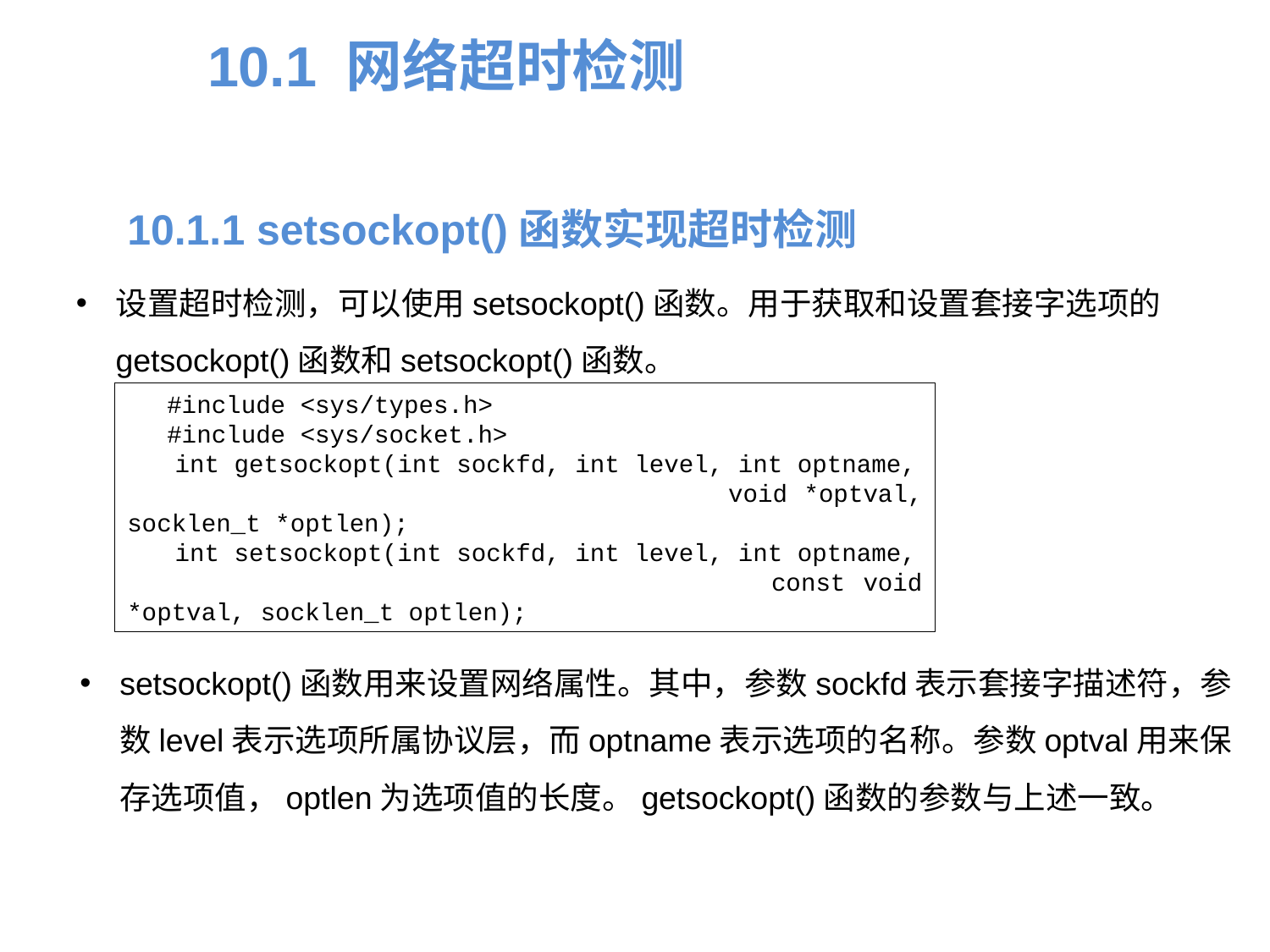

10.1 网络超时检测
10.1.1 setsockopt()函数实现超时检测
设置超时检测，可以使用setsockopt()函数。用于获取和设置套接字选项的getsockopt()函数和setsockopt()函数。
#include <sys/types.h>
#include <sys/socket.h>
int getsockopt(int sockfd, int level, int optname,
                                  void *optval, socklen_t *optlen);
int setsockopt(int sockfd, int level, int optname,
                                  const void *optval, socklen_t optlen);
setsockopt()函数用来设置网络属性。其中，参数sockfd表示套接字描述符，参数level表示选项所属协议层，而optname表示选项的名称。参数optval用来保存选项值，optlen为选项值的长度。getsockopt()函数的参数与上述一致。